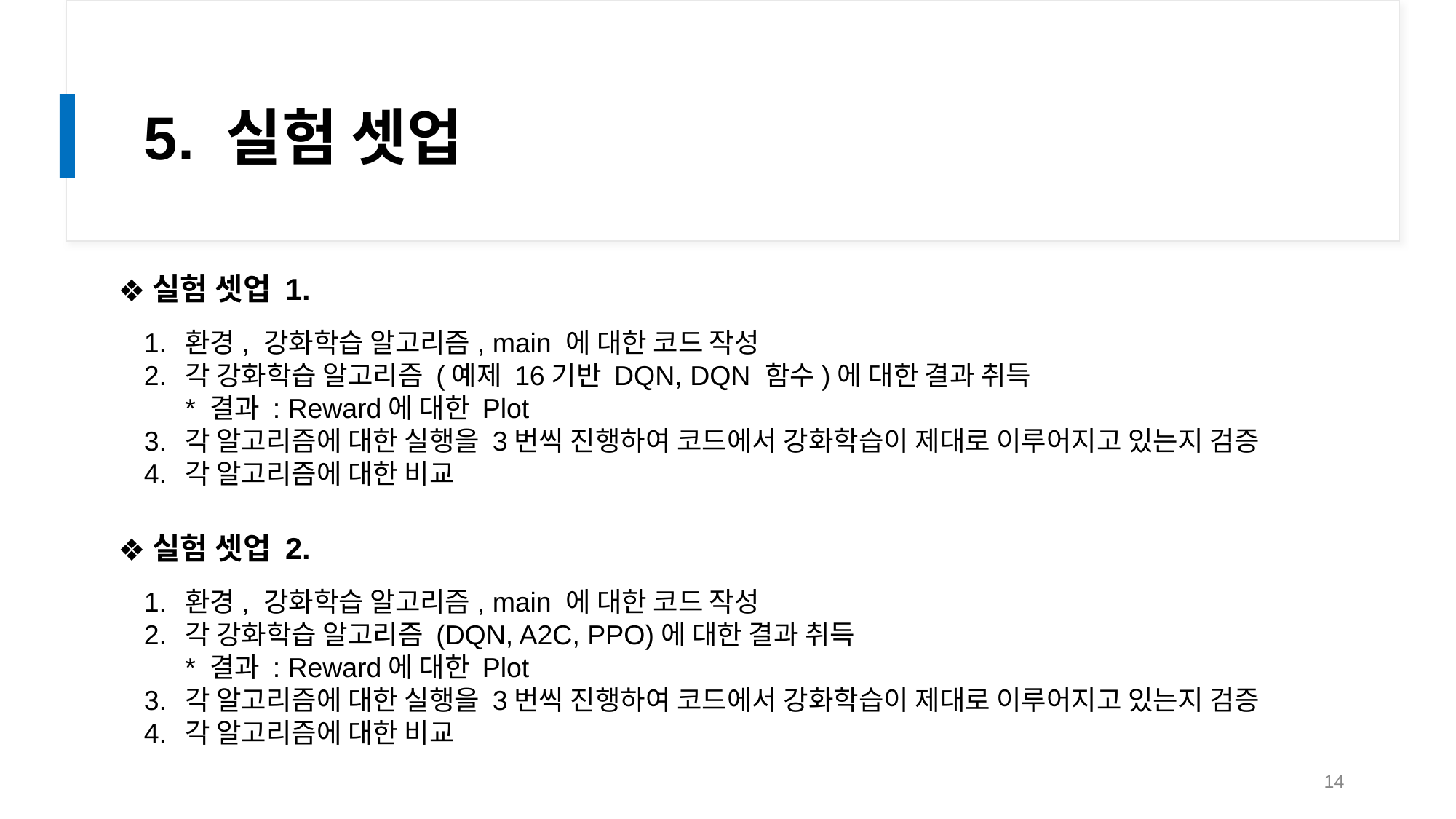

# 5. 실험 셋업
실험 셋업 1.
환경, 강화학습 알고리즘, main 에 대한 코드 작성
각 강화학습 알고리즘 (예제 16기반 DQN, DQN 함수)에 대한 결과 취득
* 결과 : Reward에 대한 Plot
각 알고리즘에 대한 실행을 3번씩 진행하여 코드에서 강화학습이 제대로 이루어지고 있는지 검증
각 알고리즘에 대한 비교
실험 셋업 2.
환경, 강화학습 알고리즘, main 에 대한 코드 작성
각 강화학습 알고리즘 (DQN, A2C, PPO)에 대한 결과 취득
* 결과 : Reward에 대한 Plot
각 알고리즘에 대한 실행을 3번씩 진행하여 코드에서 강화학습이 제대로 이루어지고 있는지 검증
각 알고리즘에 대한 비교
14